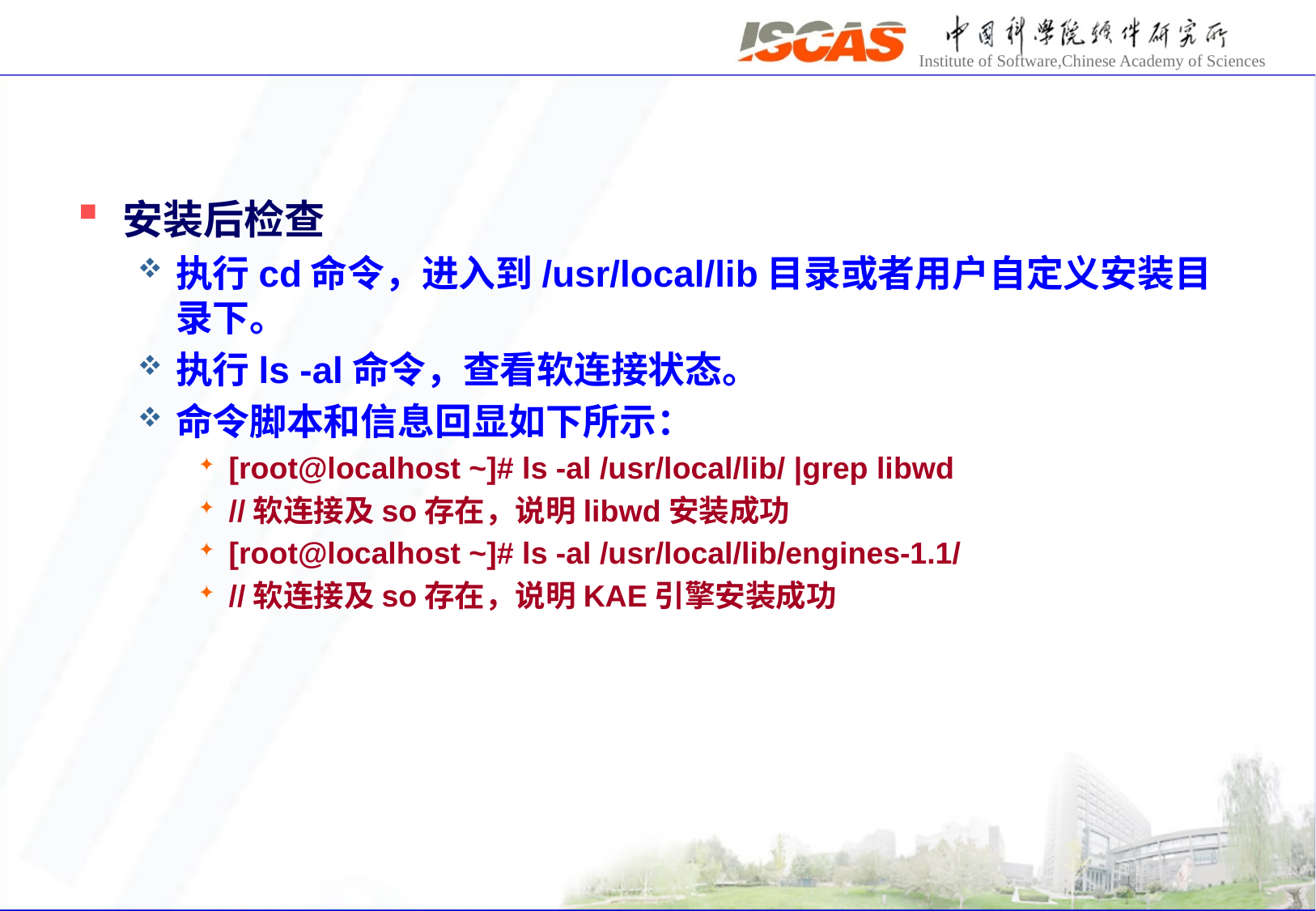

#
安装后检查
执行cd命令，进入到/usr/local/lib目录或者用户自定义安装目录下。
执行ls -al命令，查看软连接状态。
命令脚本和信息回显如下所示：
[root@localhost ~]# ls -al /usr/local/lib/ |grep libwd
//软连接及so存在，说明libwd安装成功
[root@localhost ~]# ls -al /usr/local/lib/engines-1.1/
//软连接及so存在，说明KAE引擎安装成功